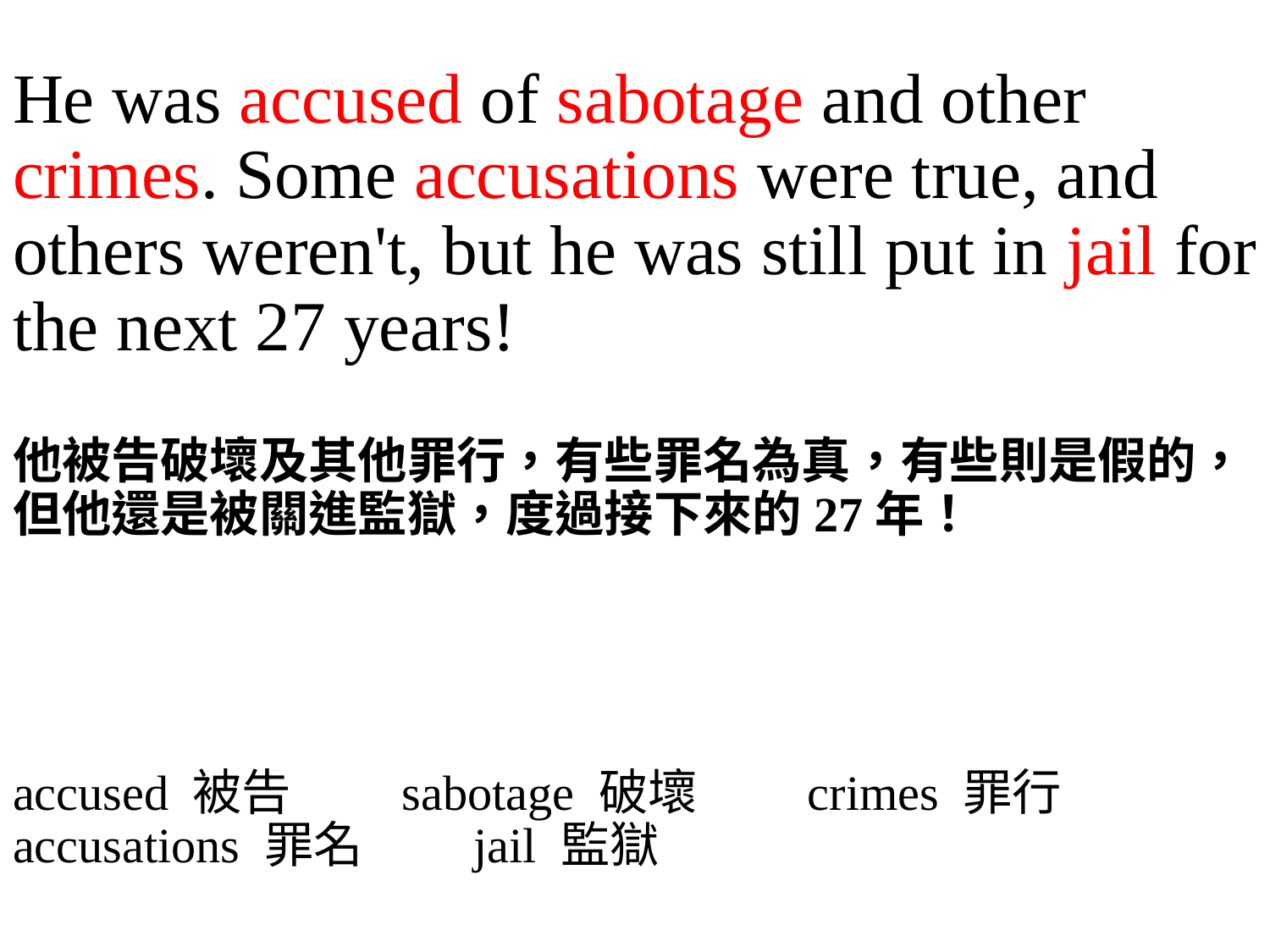

He was accused of sabotage and other crimes. Some accusations were true, and others weren't, but he was still put in jail for the next 27 years!

他被告破壞及其他罪行，有些罪名為真，有些則是假的，但他還是被關進監獄，度過接下來的27年！

accused 被告　　sabotage 破壞　　crimes 罪行
accusations 罪名　　jail 監獄